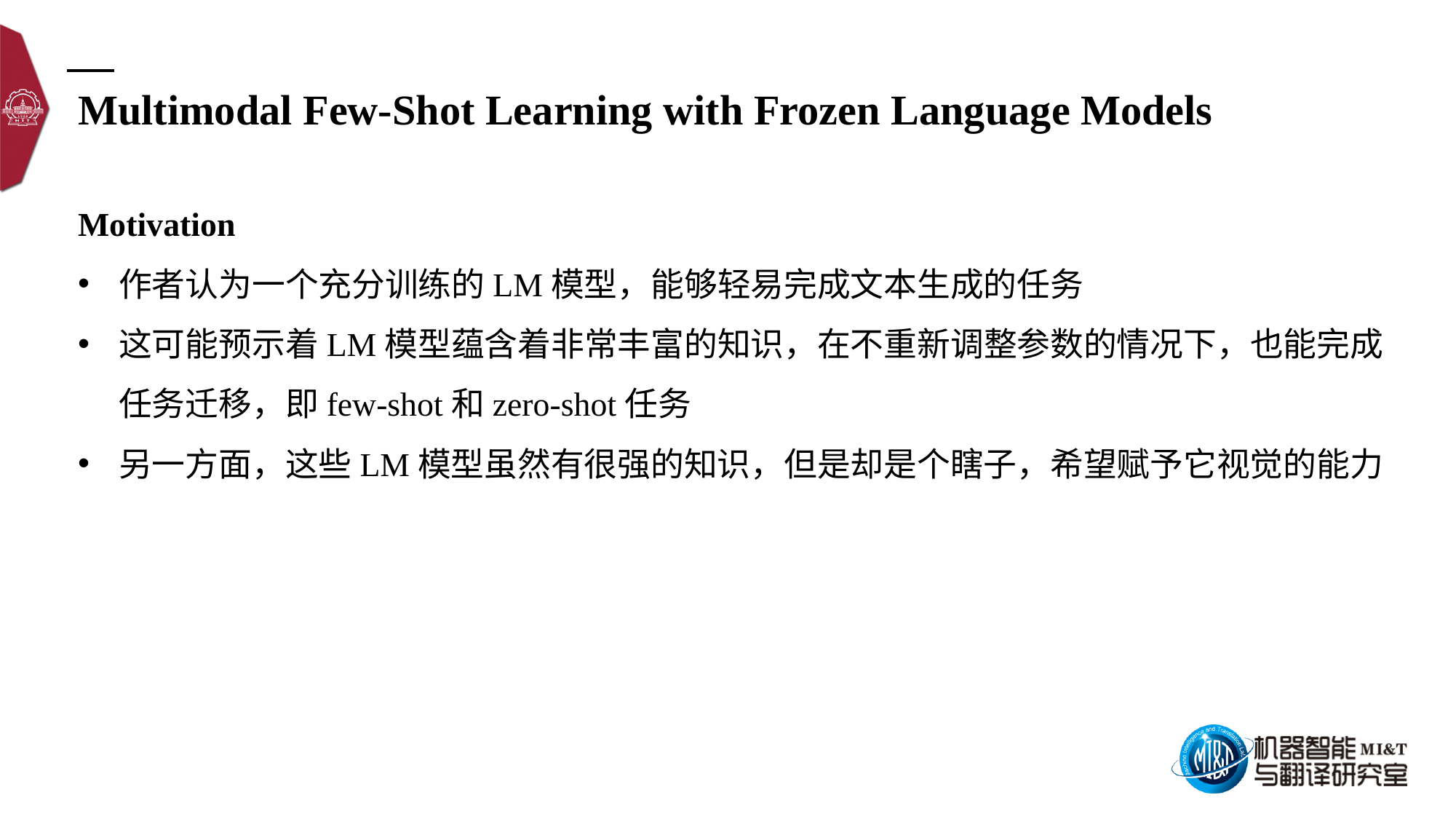

Multimodal Few-Shot Learning with Frozen Language Models
Motivation
作者认为一个充分训练的LM模型，能够轻易完成文本生成的任务
这可能预示着LM模型蕴含着非常丰富的知识，在不重新调整参数的情况下，也能完成任务迁移，即few-shot和zero-shot任务
另一方面，这些LM模型虽然有很强的知识，但是却是个瞎子，希望赋予它视觉的能力